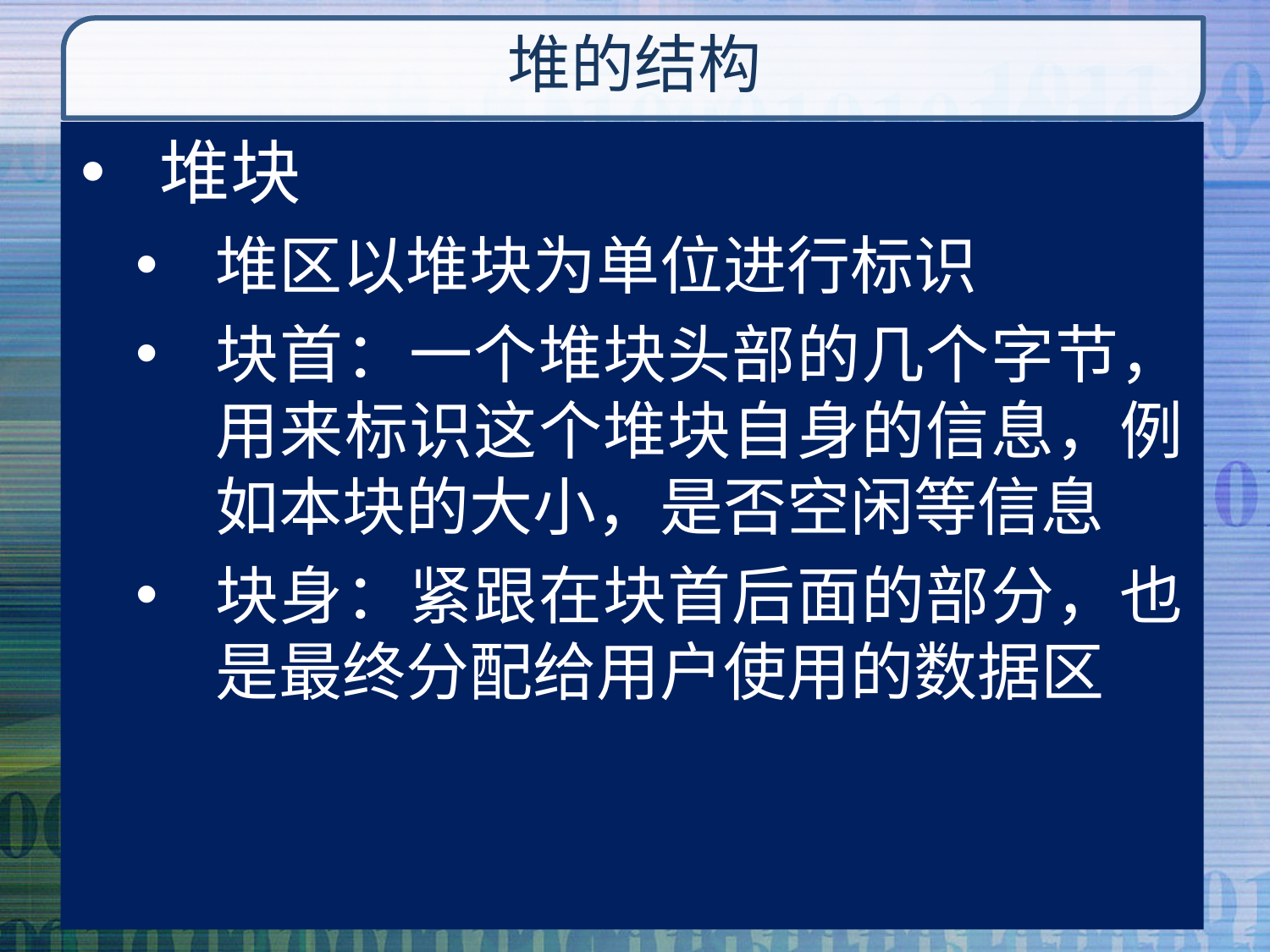

# 堆的结构
堆块
堆区以堆块为单位进行标识
块首：一个堆块头部的几个字节，用来标识这个堆块自身的信息，例如本块的大小，是否空闲等信息
块身：紧跟在块首后面的部分，也是最终分配给用户使用的数据区